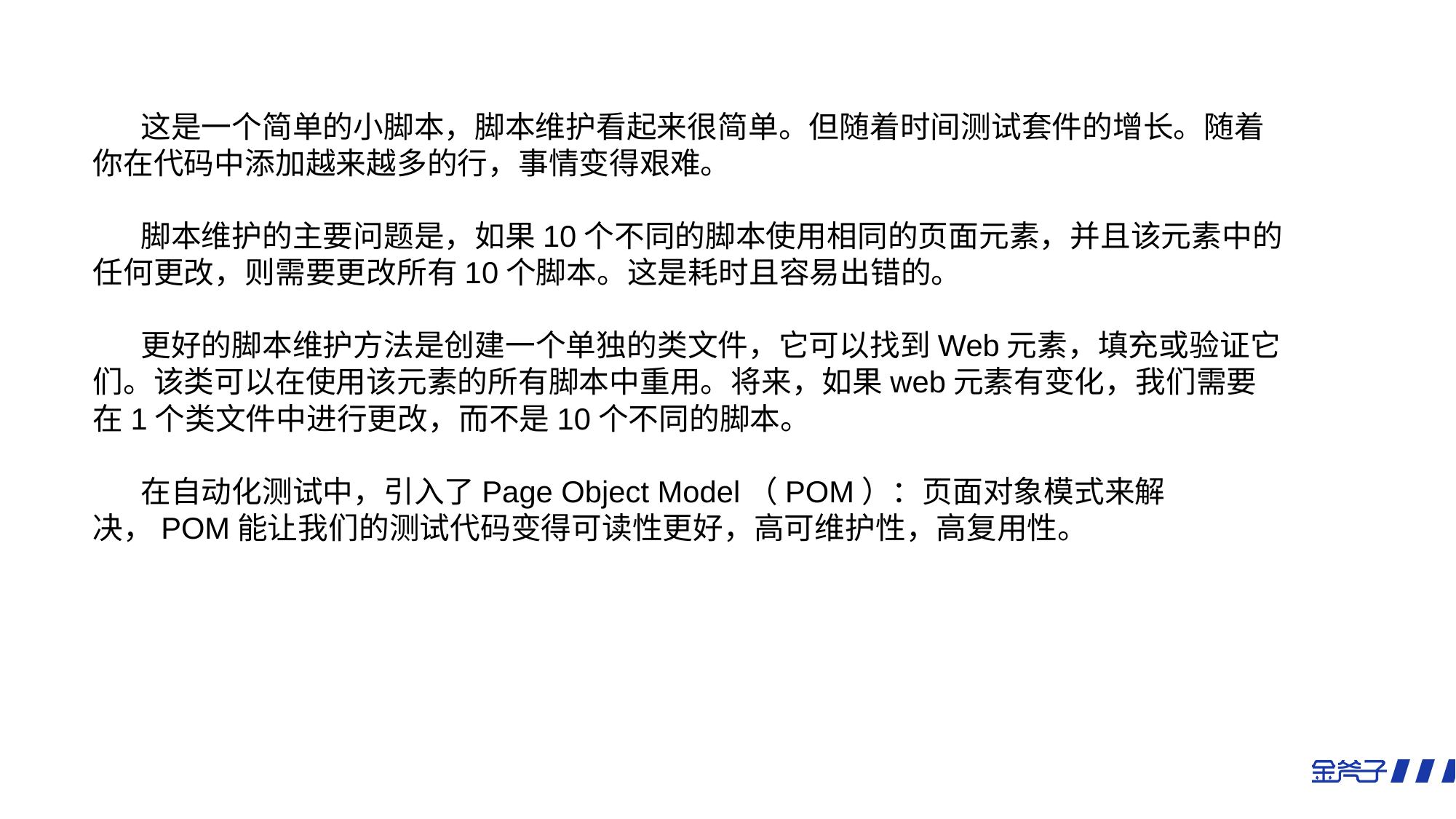

这是一个简单的小脚本，脚本维护看起来很简单。但随着时间测试套件的增长。随着你在代码中添加越来越多的行，事情变得艰难。

      脚本维护的主要问题是，如果10个不同的脚本使用相同的页面元素，并且该元素中的任何更改，则需要更改所有10个脚本。这是耗时且容易出错的。

      更好的脚本维护方法是创建一个单独的类文件，它可以找到Web元素，填充或验证它们。该类可以在使用该元素的所有脚本中重用。将来，如果web元素有变化，我们需要在1个类文件中进行更改，而不是10个不同的脚本。

      在自动化测试中，引入了Page Object Model（POM）：页面对象模式来解决，POM能让我们的测试代码变得可读性更好，高可维护性，高复用性。